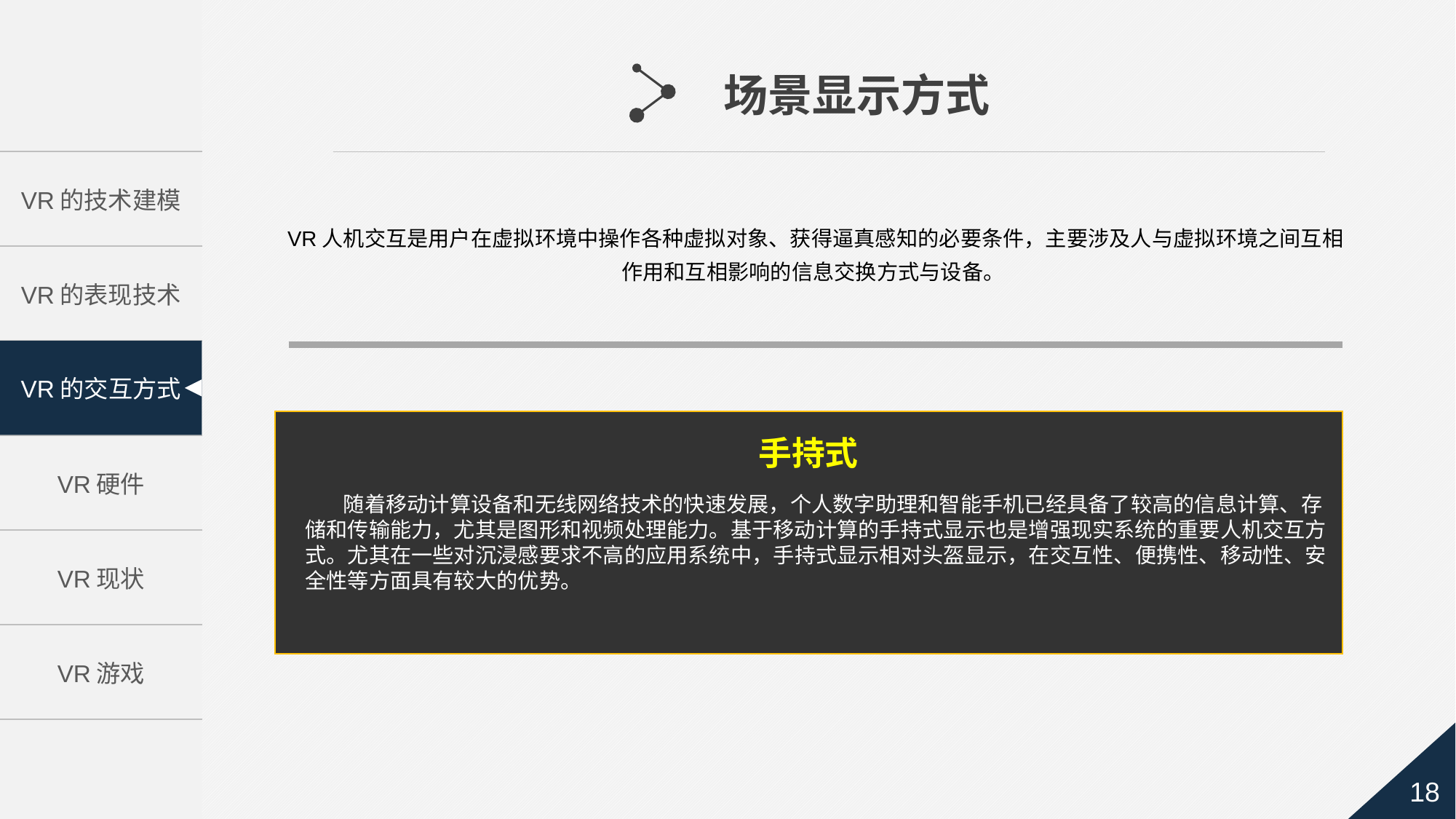

场景显示方式
VR人机交互是用户在虚拟环境中操作各种虚拟对象、获得逼真感知的必要条件，主要涉及人与虚拟环境之间互相作用和互相影响的信息交换方式与设备。

手持式
       随着移动计算设备和无线网络技术的快速发展，个人数字助理和智能手机已经具备了较高的信息计算、存储和传输能力，尤其是图形和视频处理能力。基于移动计算的手持式显示也是增强现实系统的重要人机交互方式。尤其在一些对沉浸感要求不高的应用系统中，手持式显示相对头盔显示，在交互性、便携性、移动性、安全性等方面具有较大的优势。